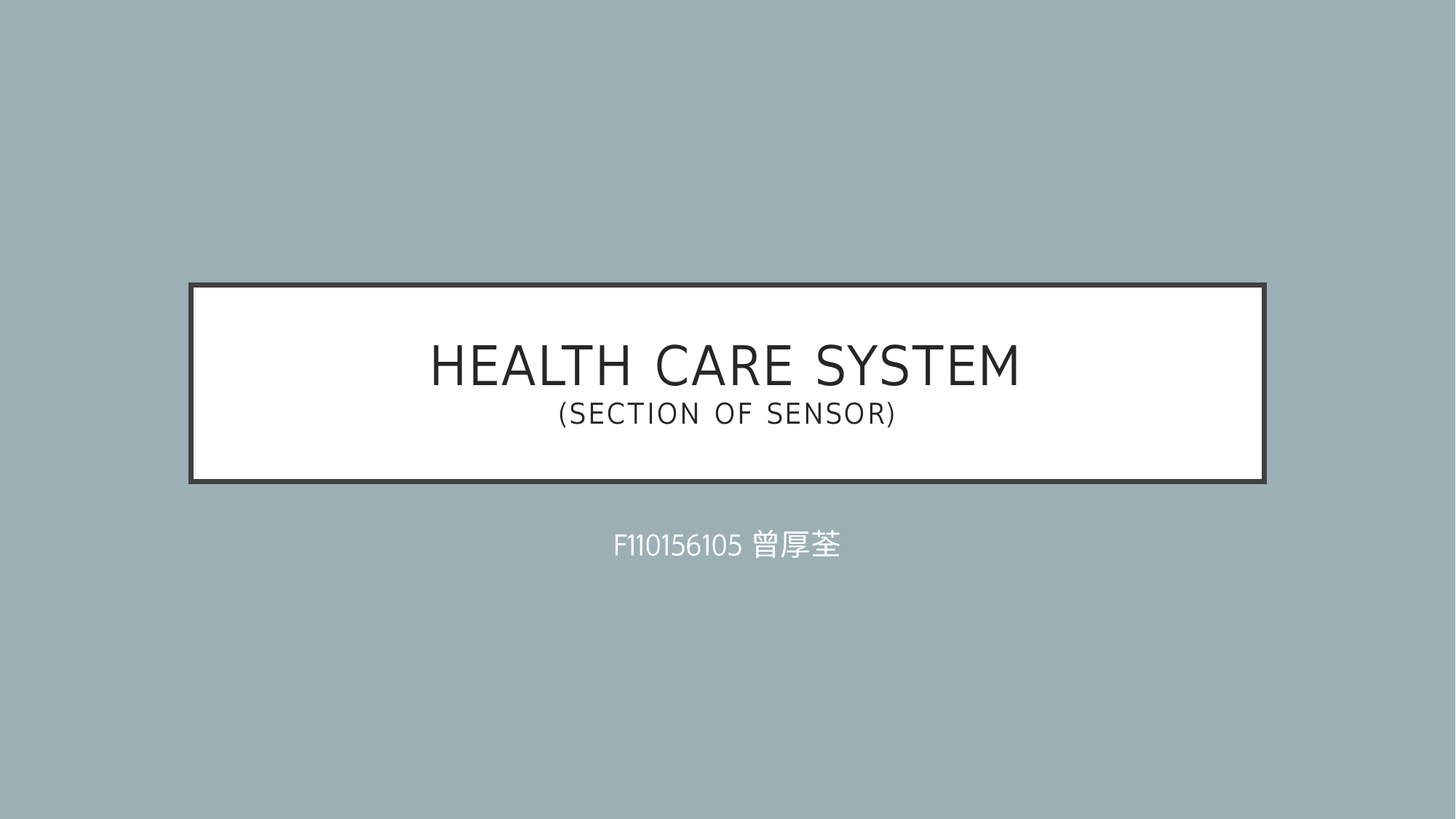

# Health care system (section of Sensor)
F110156105曾厚荃